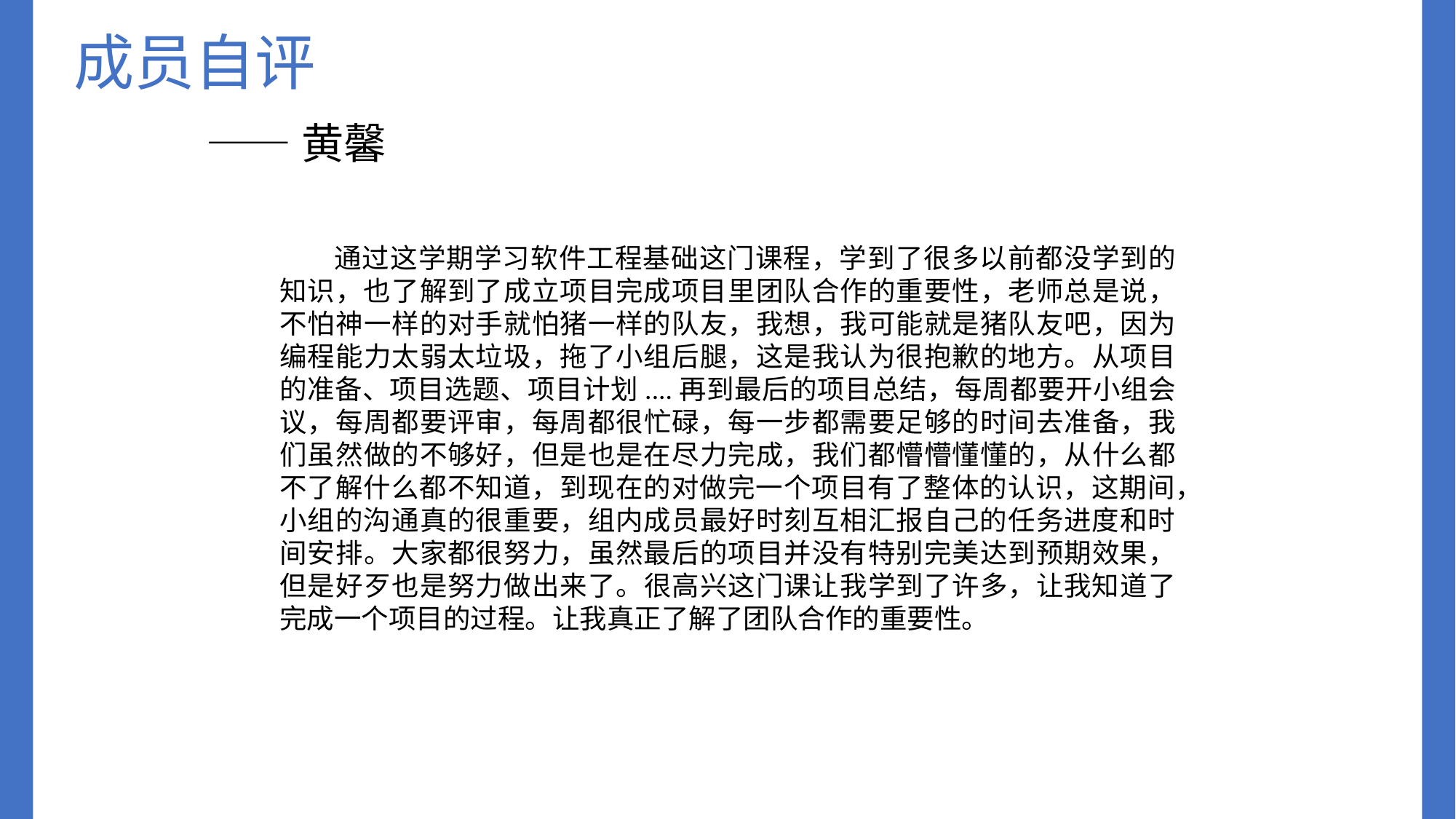

成员自评
——黄馨
通过这学期学习软件工程基础这门课程，学到了很多以前都没学到的知识，也了解到了成立项目完成项目里团队合作的重要性，老师总是说，不怕神一样的对手就怕猪一样的队友，我想，我可能就是猪队友吧，因为编程能力太弱太垃圾，拖了小组后腿，这是我认为很抱歉的地方。从项目的准备、项目选题、项目计划....再到最后的项目总结，每周都要开小组会议，每周都要评审，每周都很忙碌，每一步都需要足够的时间去准备，我们虽然做的不够好，但是也是在尽力完成，我们都懵懵懂懂的，从什么都不了解什么都不知道，到现在的对做完一个项目有了整体的认识，这期间，小组的沟通真的很重要，组内成员最好时刻互相汇报自己的任务进度和时间安排。大家都很努力，虽然最后的项目并没有特别完美达到预期效果，但是好歹也是努力做出来了。很高兴这门课让我学到了许多，让我知道了完成一个项目的过程。让我真正了解了团队合作的重要性。